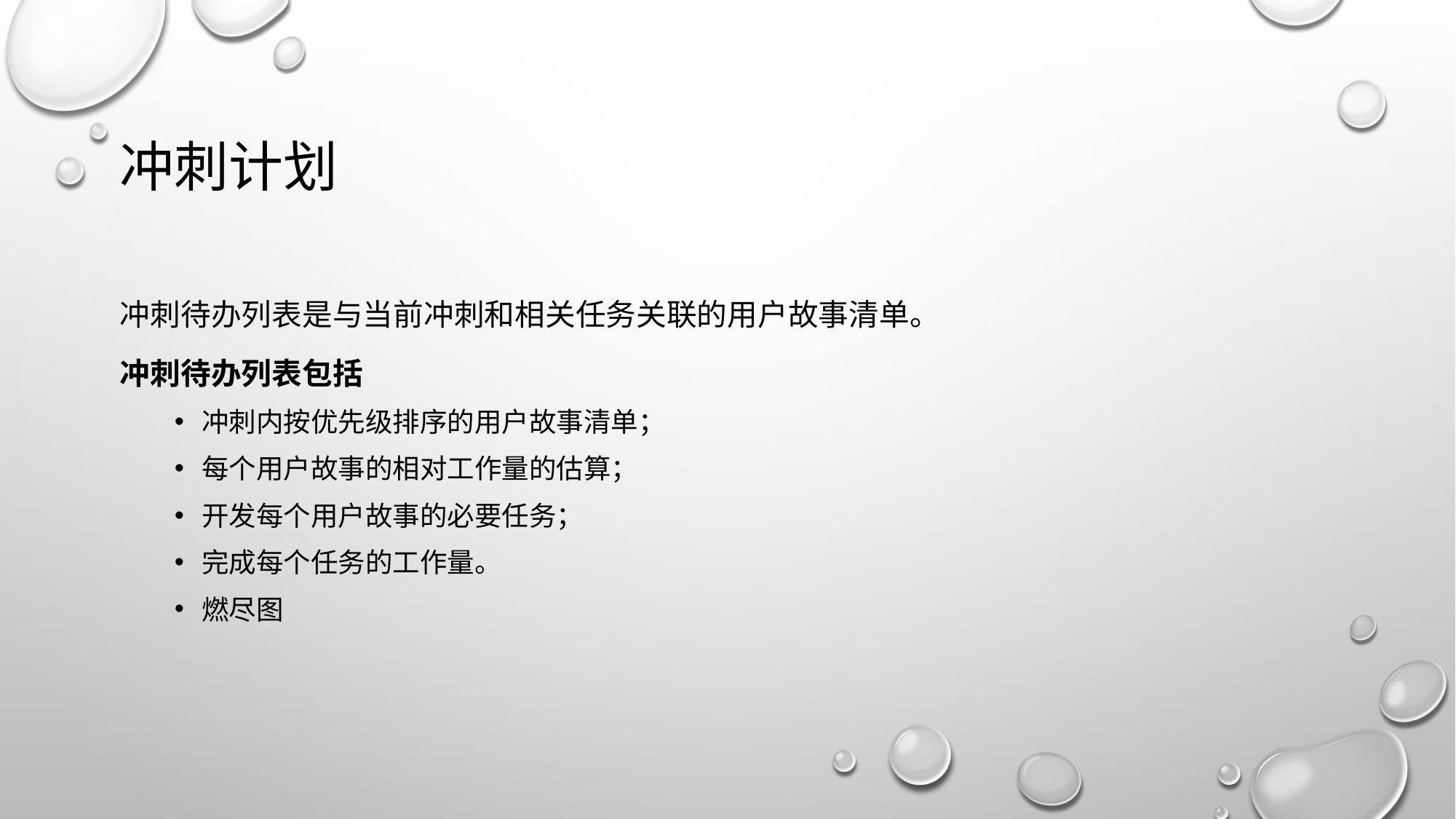

# 冲刺计划
冲刺待办列表是与当前冲刺和相关任务关联的用户故事清单。
冲刺待办列表包括
冲刺内按优先级排序的用户故事清单；
每个用户故事的相对工作量的估算；
开发每个用户故事的必要任务；
完成每个任务的工作量。
燃尽图